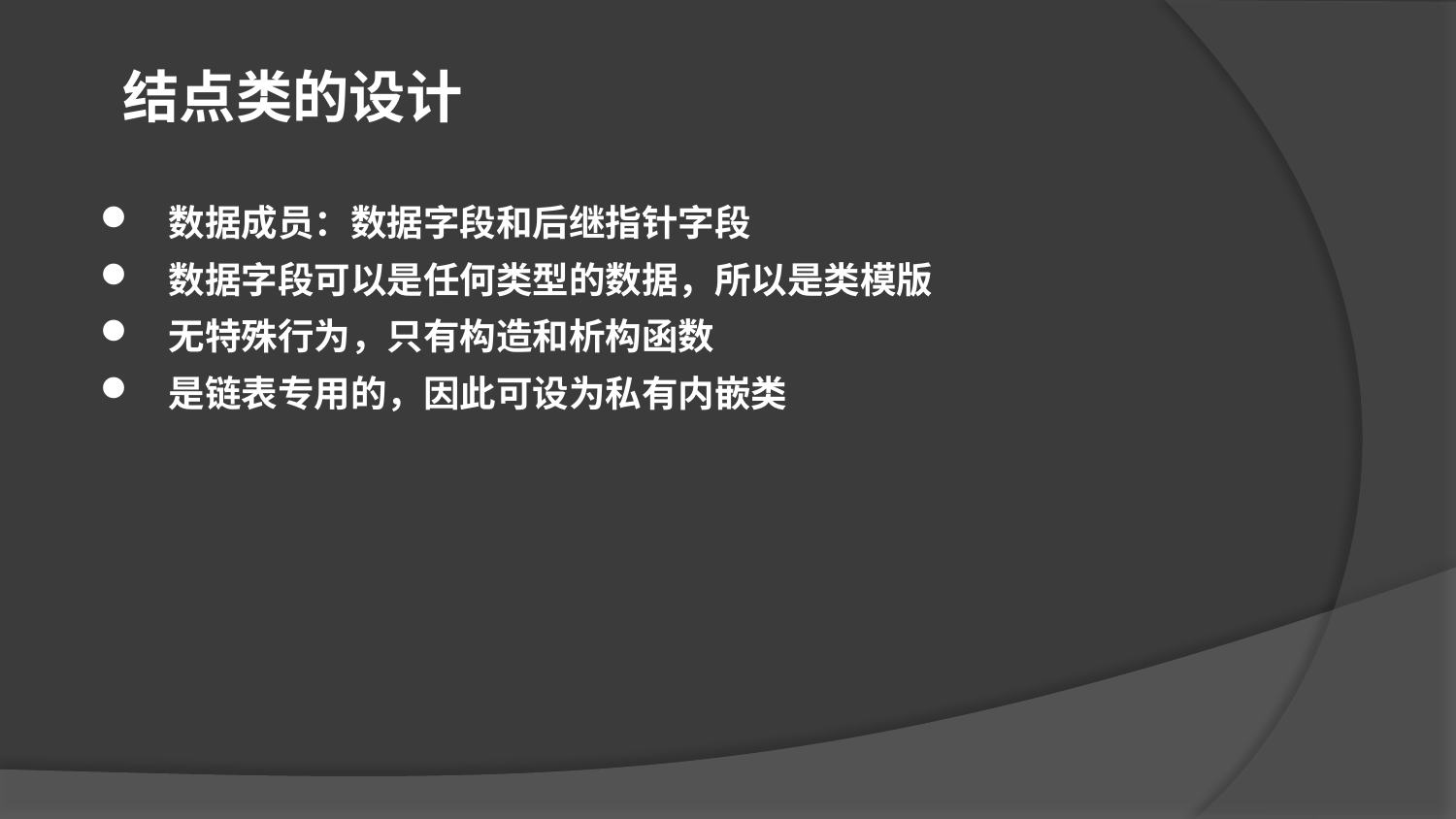

结点类的设计
数据成员：数据字段和后继指针字段
数据字段可以是任何类型的数据，所以是类模版
无特殊行为，只有构造和析构函数
是链表专用的，因此可设为私有内嵌类